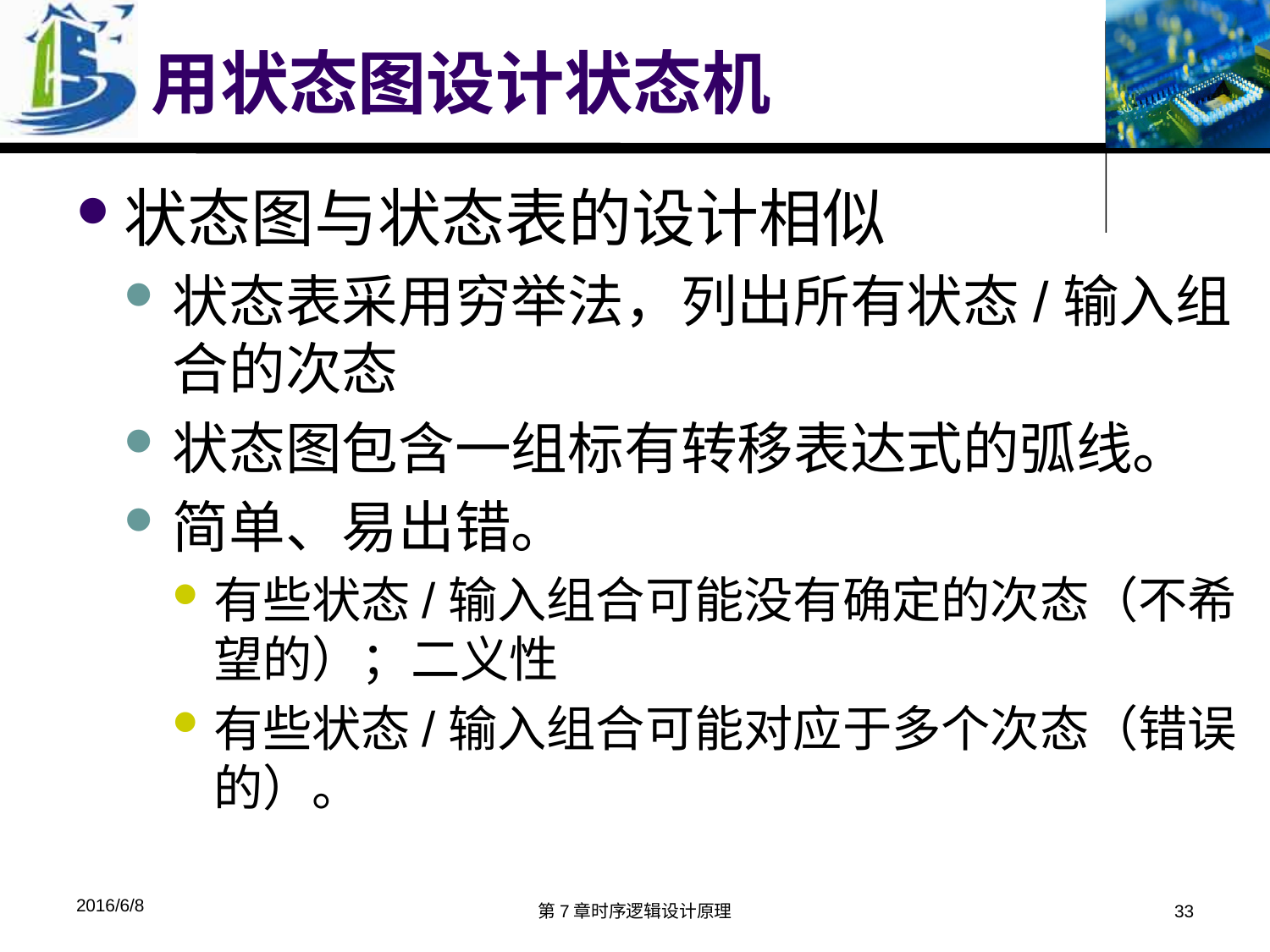

# 用状态图设计状态机
状态图与状态表的设计相似
状态表采用穷举法，列出所有状态/输入组合的次态
状态图包含一组标有转移表达式的弧线。
简单、易出错。
有些状态/输入组合可能没有确定的次态（不希望的）；二义性
有些状态/输入组合可能对应于多个次态（错误的）。
2016/6/8
第7章时序逻辑设计原理
33